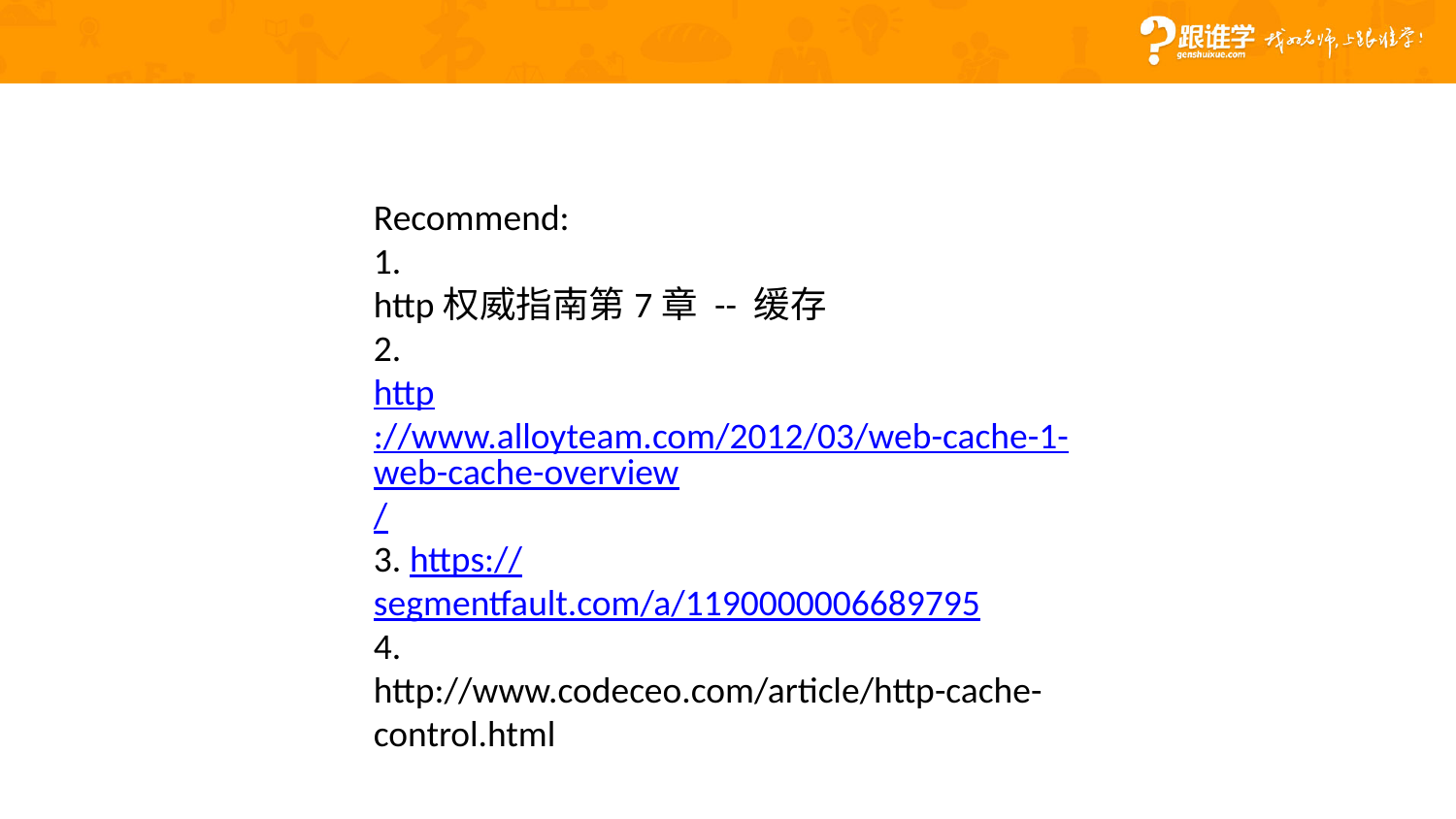

Recommend:
1.
http权威指南第7章 -- 缓存
2.
http://www.alloyteam.com/2012/03/web-cache-1-web-cache-overview/
3. https://segmentfault.com/a/1190000006689795
4.
http://www.codeceo.com/article/http-cache-control.html